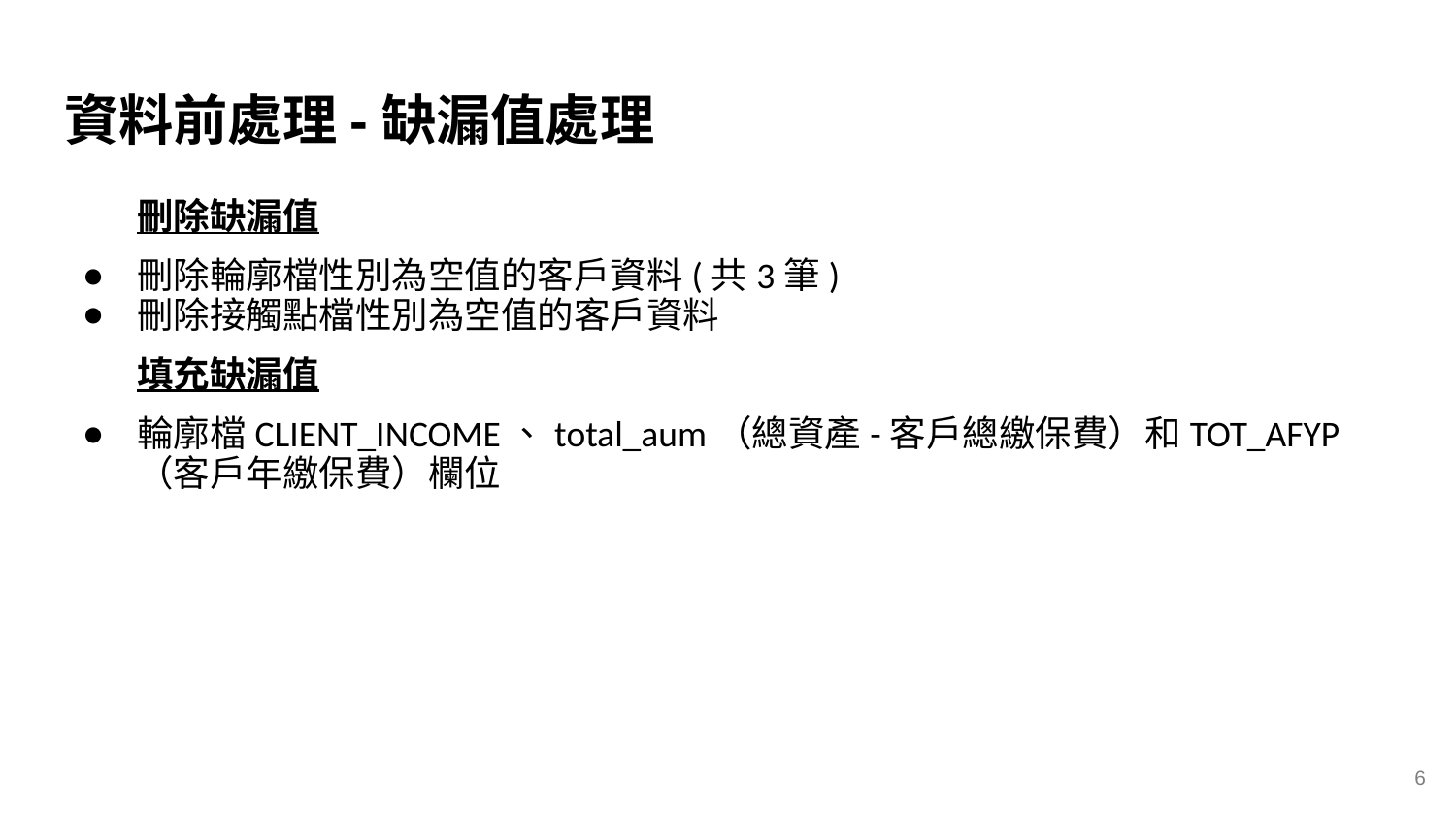

# 資料前處理-缺漏值處理
刪除缺漏值
刪除輪廓檔性別為空值的客戶資料(共3筆)
刪除接觸點檔性別為空值的客戶資料
填充缺漏值
輪廓檔CLIENT_INCOME、total_aum（總資產-客戶總繳保費）和TOT_AFYP（客戶年繳保費）欄位
6